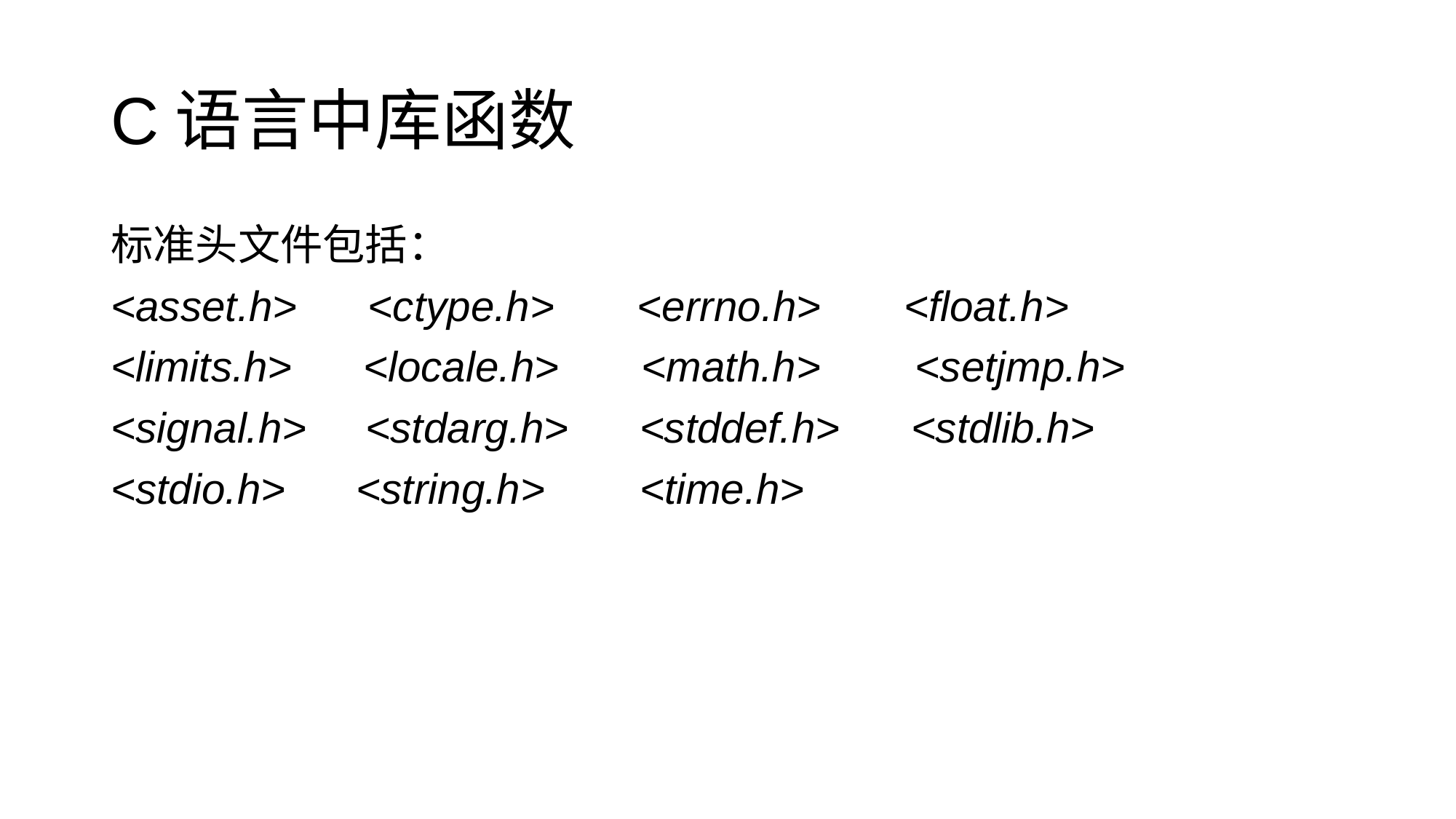

# C语言中库函数
标准头文件包括：
<asset.h>      <ctype.h>       <errno.h>       <float.h>
<limits.h>      <locale.h>       <math.h>        <setjmp.h>
<signal.h>     <stdarg.h>      <stddef.h>      <stdlib.h>
<stdio.h>      <string.h>        <time.h>